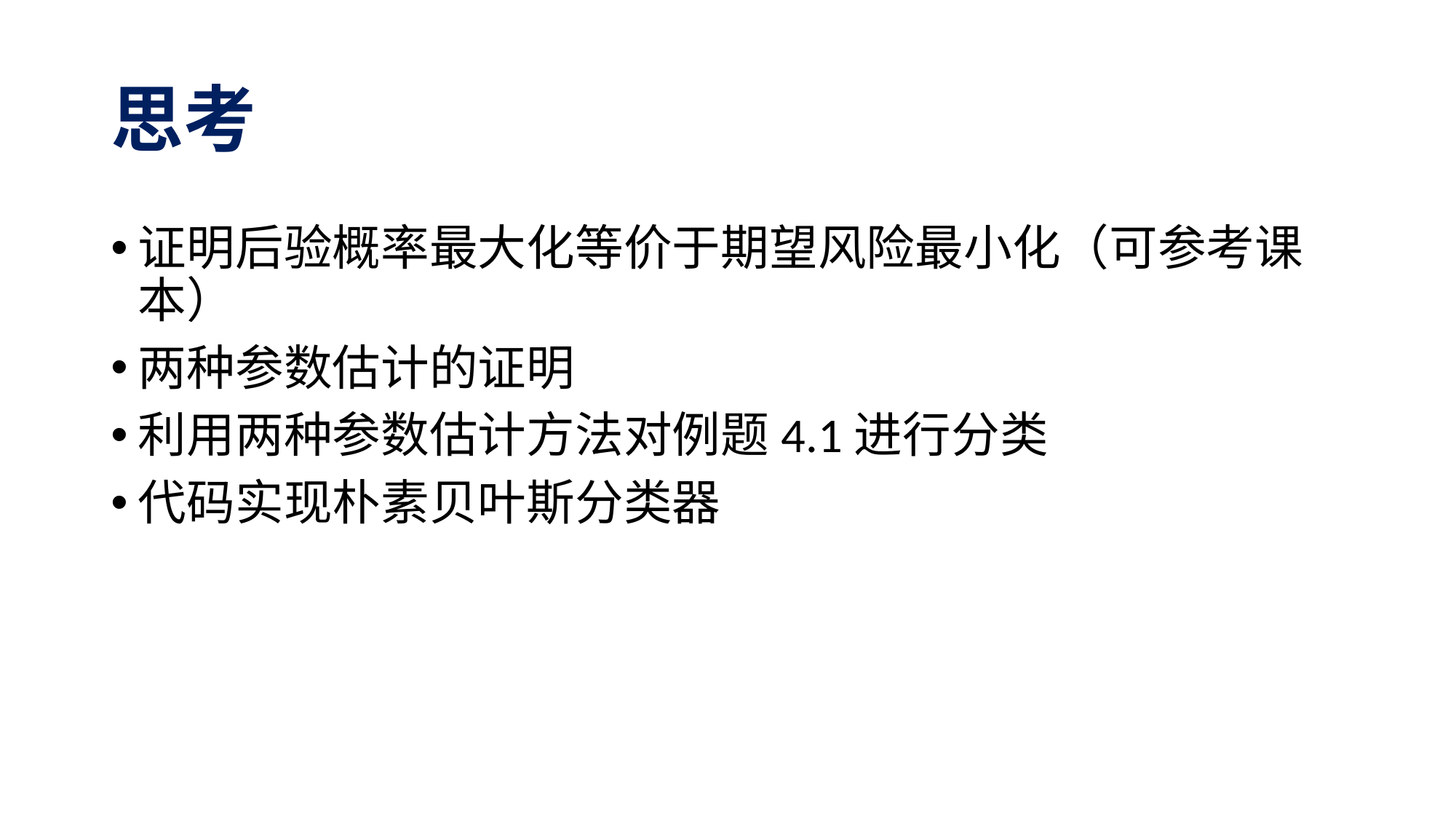

# 思考
证明后验概率最大化等价于期望风险最小化（可参考课本）
两种参数估计的证明
利用两种参数估计方法对例题4.1进行分类
代码实现朴素贝叶斯分类器